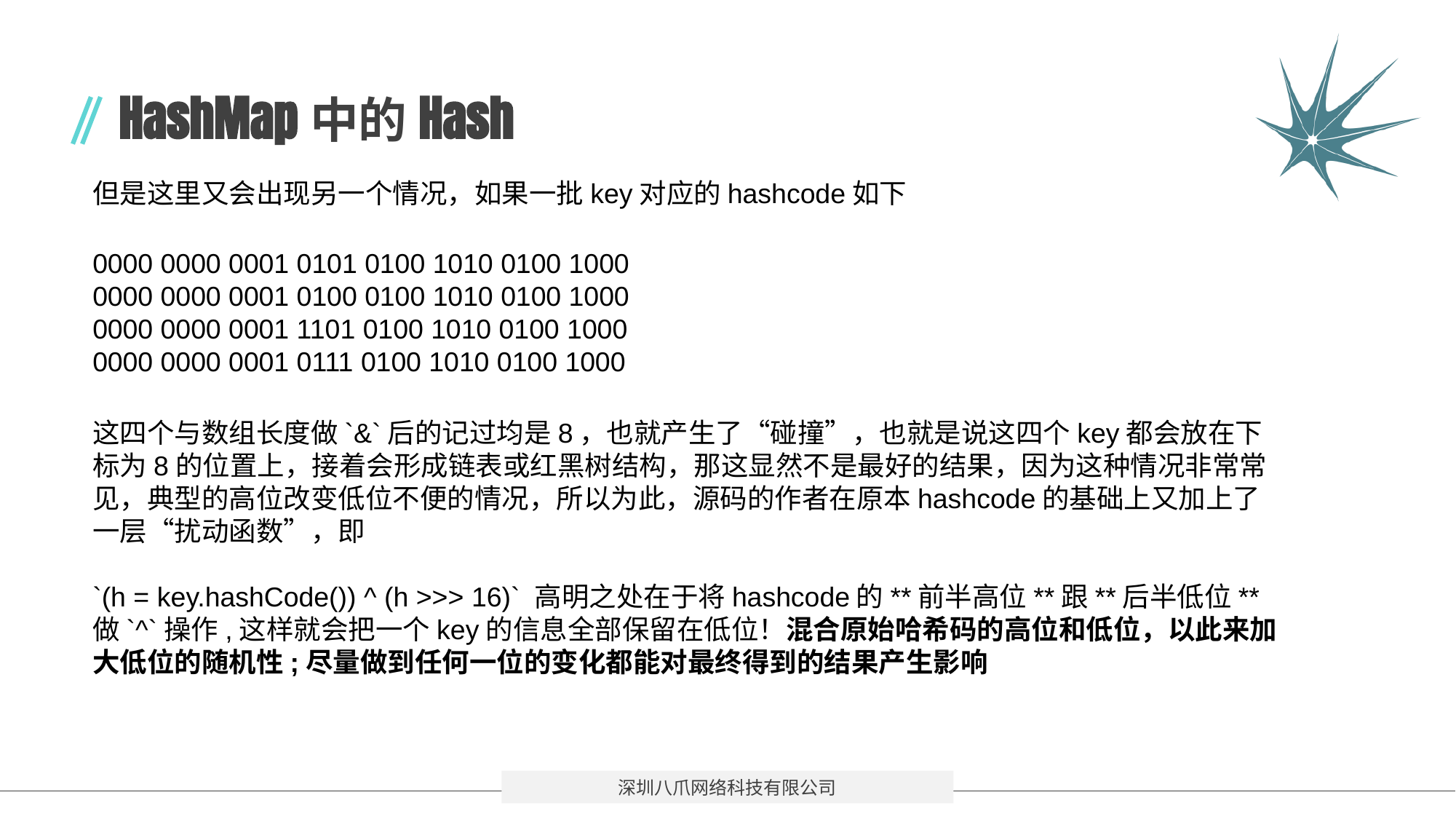

# HashMap中的Hash
但是这里又会出现另一个情况，如果一批key对应的hashcode如下
0000 0000 0001 0101 0100 1010 0100 1000
0000 0000 0001 0100 0100 1010 0100 1000
0000 0000 0001 1101 0100 1010 0100 1000
0000 0000 0001 0111 0100 1010 0100 1000
这四个与数组长度做`&`后的记过均是8，也就产生了“碰撞”，也就是说这四个key都会放在下标为8的位置上，接着会形成链表或红黑树结构，那这显然不是最好的结果，因为这种情况非常常见，典型的高位改变低位不便的情况，所以为此，源码的作者在原本hashcode的基础上又加上了一层“扰动函数”，即

`(h = key.hashCode()) ^ (h >>> 16)` 高明之处在于将hashcode的**前半高位**跟**后半低位**做`^`操作,这样就会把一个key的信息全部保留在低位！混合原始哈希码的高位和低位，以此来加大低位的随机性;尽量做到任何一位的变化都能对最终得到的结果产生影响

14